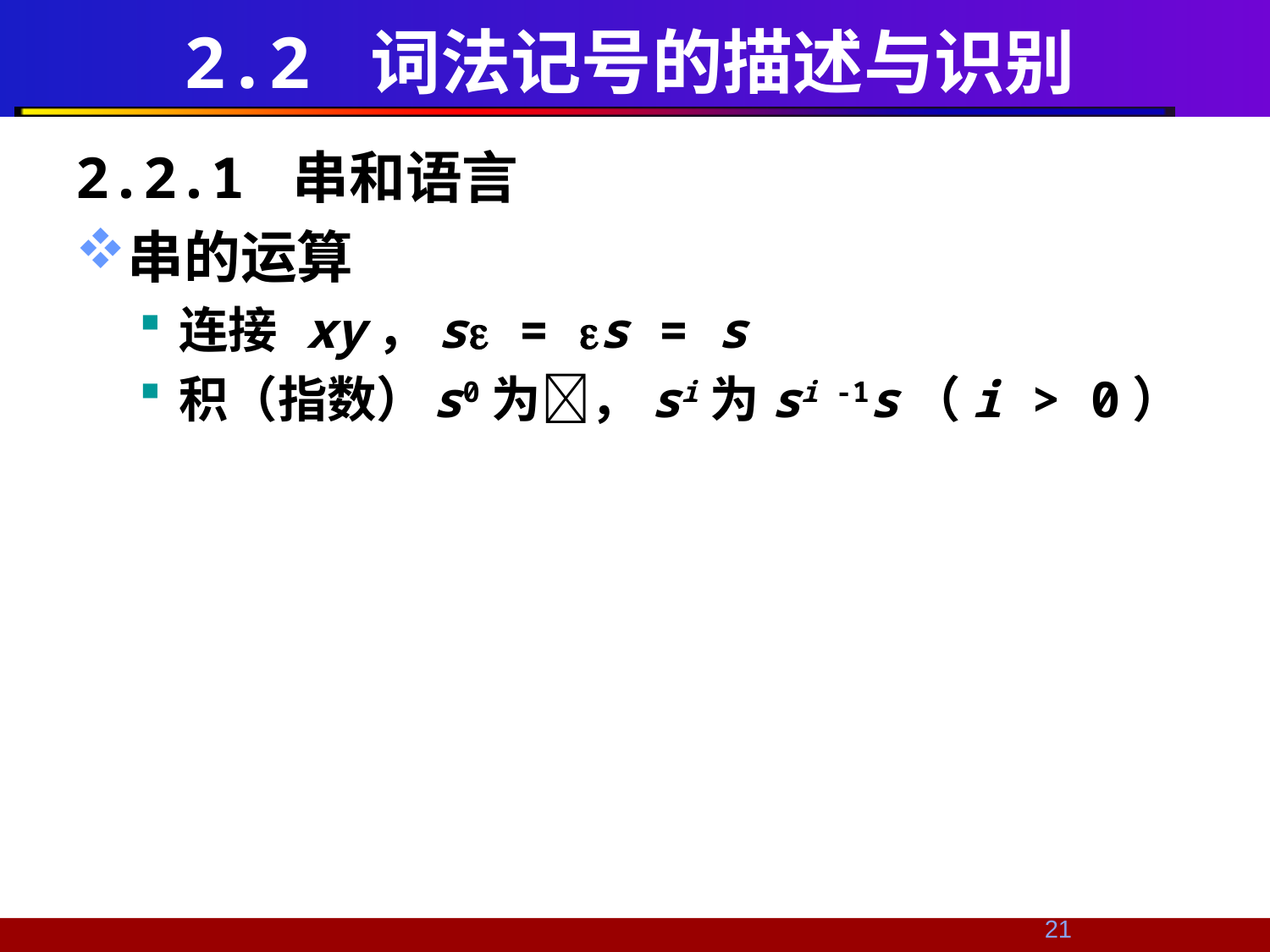

# 2.2 词法记号的描述与识别
2.2.1 串和语言
串的运算
连接	xy，sε = εs = s
积（指数）	s0为ε，si为si -1s（i > 0）
21